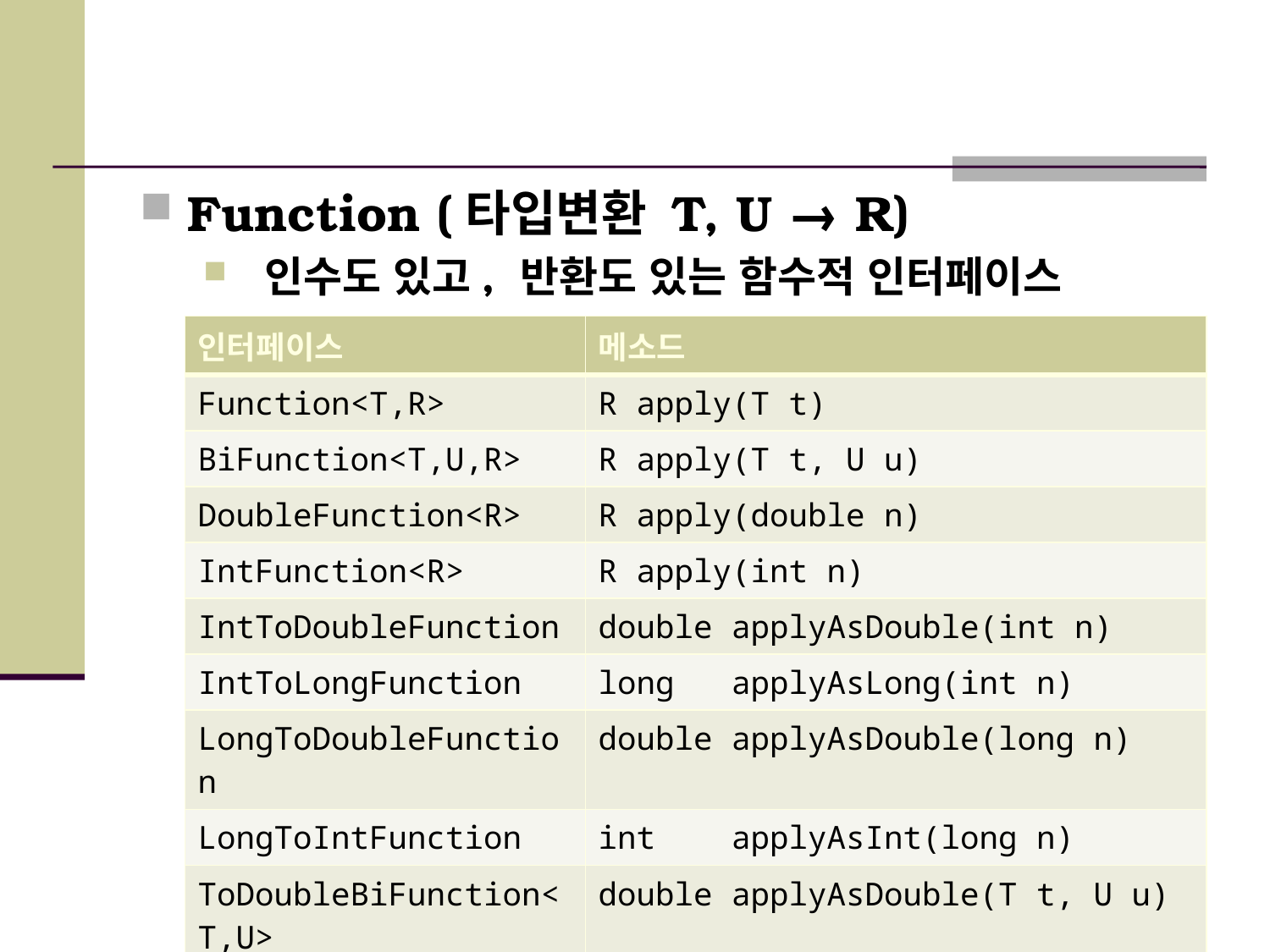

#
Function (타입변환 T, U → R)
 인수도 있고, 반환도 있는 함수적 인터페이스
| 인터페이스 | 메소드 |
| --- | --- |
| Function<T,R> | R apply(T t) |
| BiFunction<T,U,R> | R apply(T t, U u) |
| DoubleFunction<R> | R apply(double n) |
| IntFunction<R> | R apply(int n) |
| IntToDoubleFunction | double applyAsDouble(int n) |
| IntToLongFunction | long applyAsLong(int n) |
| LongToDoubleFunction | double applyAsDouble(long n) |
| LongToIntFunction | int applyAsInt(long n) |
| ToDoubleBiFunction<T,U> | double applyAsDouble(T t, U u) |
16